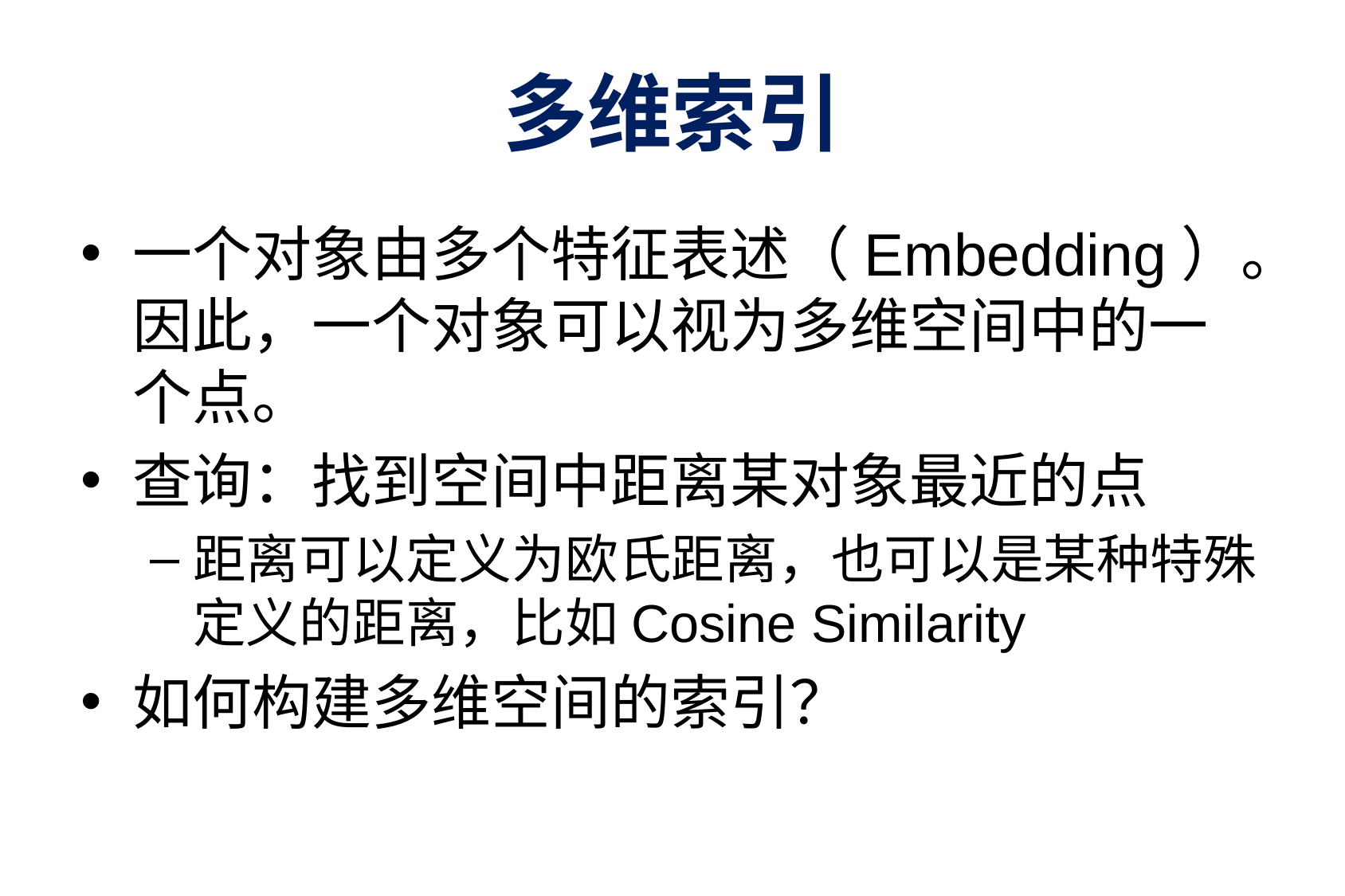

# 多维索引
一个对象由多个特征表述（Embedding）。因此，一个对象可以视为多维空间中的一个点。
查询：找到空间中距离某对象最近的点
距离可以定义为欧氏距离，也可以是某种特殊定义的距离，比如Cosine Similarity
如何构建多维空间的索引？